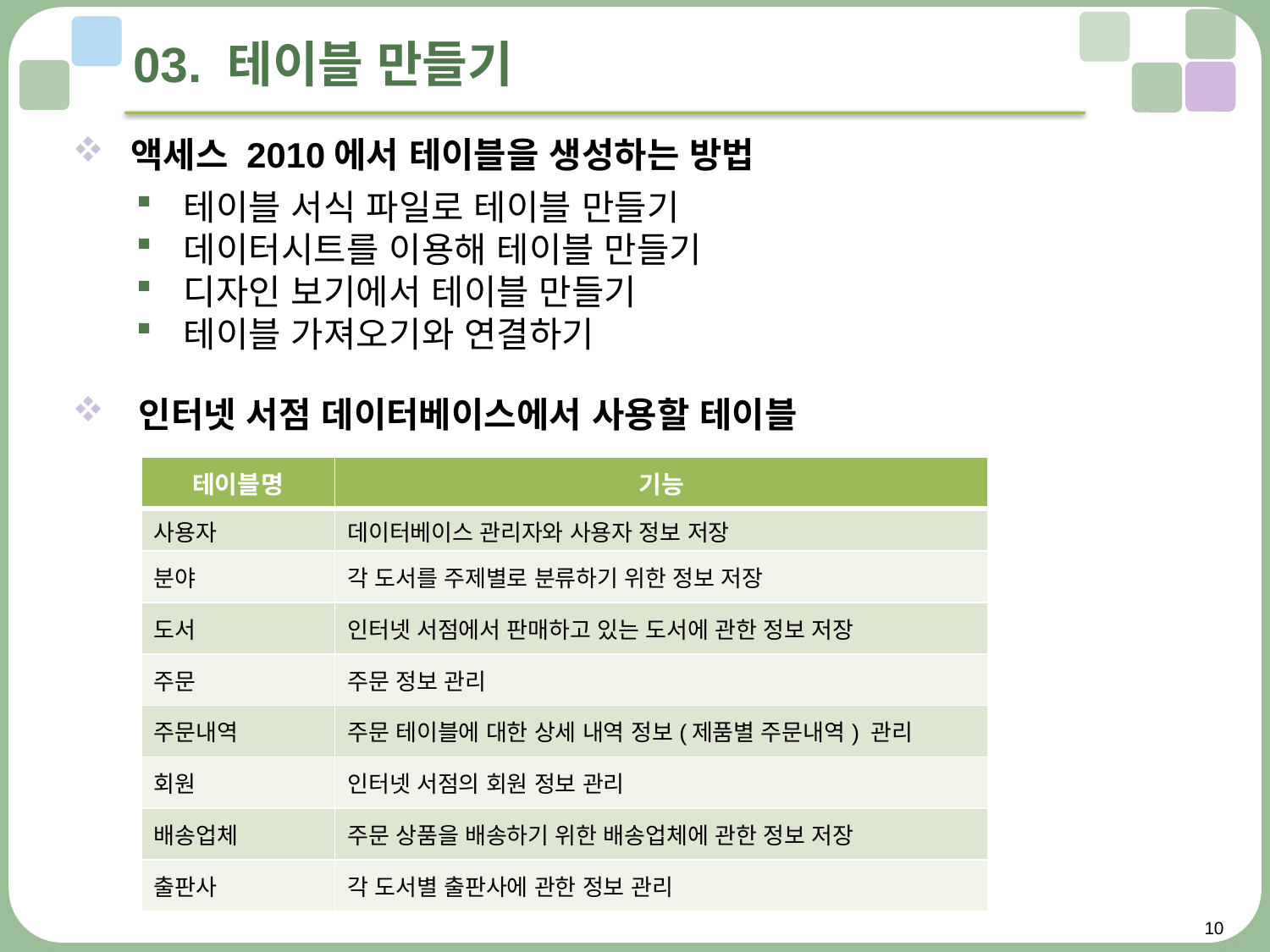

# 03. 테이블 만들기
 액세스 2010에서 테이블을 생성하는 방법
테이블 서식 파일로 테이블 만들기
데이터시트를 이용해 테이블 만들기
디자인 보기에서 테이블 만들기
테이블 가져오기와 연결하기

 인터넷 서점 데이터베이스에서 사용할 테이블
| 테이블명 | 기능 |
| --- | --- |
| 사용자 | 데이터베이스 관리자와 사용자 정보 저장 |
| 분야 | 각 도서를 주제별로 분류하기 위한 정보 저장 |
| 도서 | 인터넷 서점에서 판매하고 있는 도서에 관한 정보 저장 |
| 주문 | 주문 정보 관리 |
| 주문내역 | 주문 테이블에 대한 상세 내역 정보(제품별 주문내역) 관리 |
| 회원 | 인터넷 서점의 회원 정보 관리 |
| 배송업체 | 주문 상품을 배송하기 위한 배송업체에 관한 정보 저장 |
| 출판사 | 각 도서별 출판사에 관한 정보 관리 |